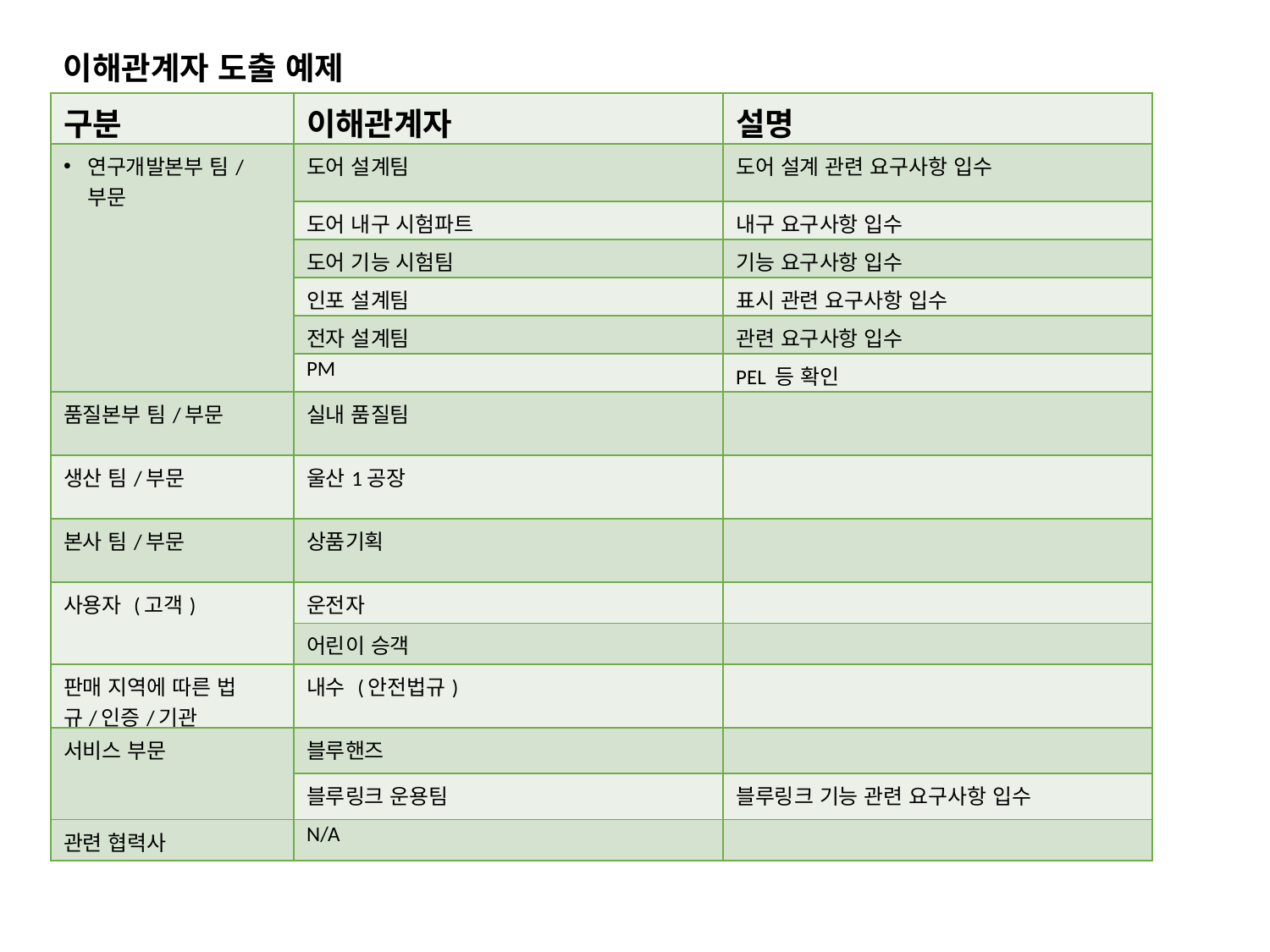

이해관계자 도출 예제
| 구분 | 이해관계자 | 설명 |
| --- | --- | --- |
| 연구개발본부 팀/부문 | 도어 설계팀 | 도어 설계 관련 요구사항 입수 |
|  | 도어 내구 시험파트 | 내구 요구사항 입수 |
|  | 도어 기능 시험팀 | 기능 요구사항 입수 |
|  | 인포 설계팀 | 표시 관련 요구사항 입수 |
|  | 전자 설계팀 | 관련 요구사항 입수 |
|  | PM | PEL 등 확인 |
| 품질본부 팀/부문 | 실내 품질팀 |  |
| 생산 팀/부문 | 울산1공장 |  |
| 본사 팀/부문 | 상품기획 |  |
| 사용자 (고객) | 운전자 |  |
|  | 어린이 승객 |  |
| 판매 지역에 따른 법규/인증/기관 | 내수 (안전법규) |  |
| 서비스 부문 | 블루핸즈 |  |
|  | 블루링크 운용팀 | 블루링크 기능 관련 요구사항 입수 |
| 관련 협력사 | N/A |  |